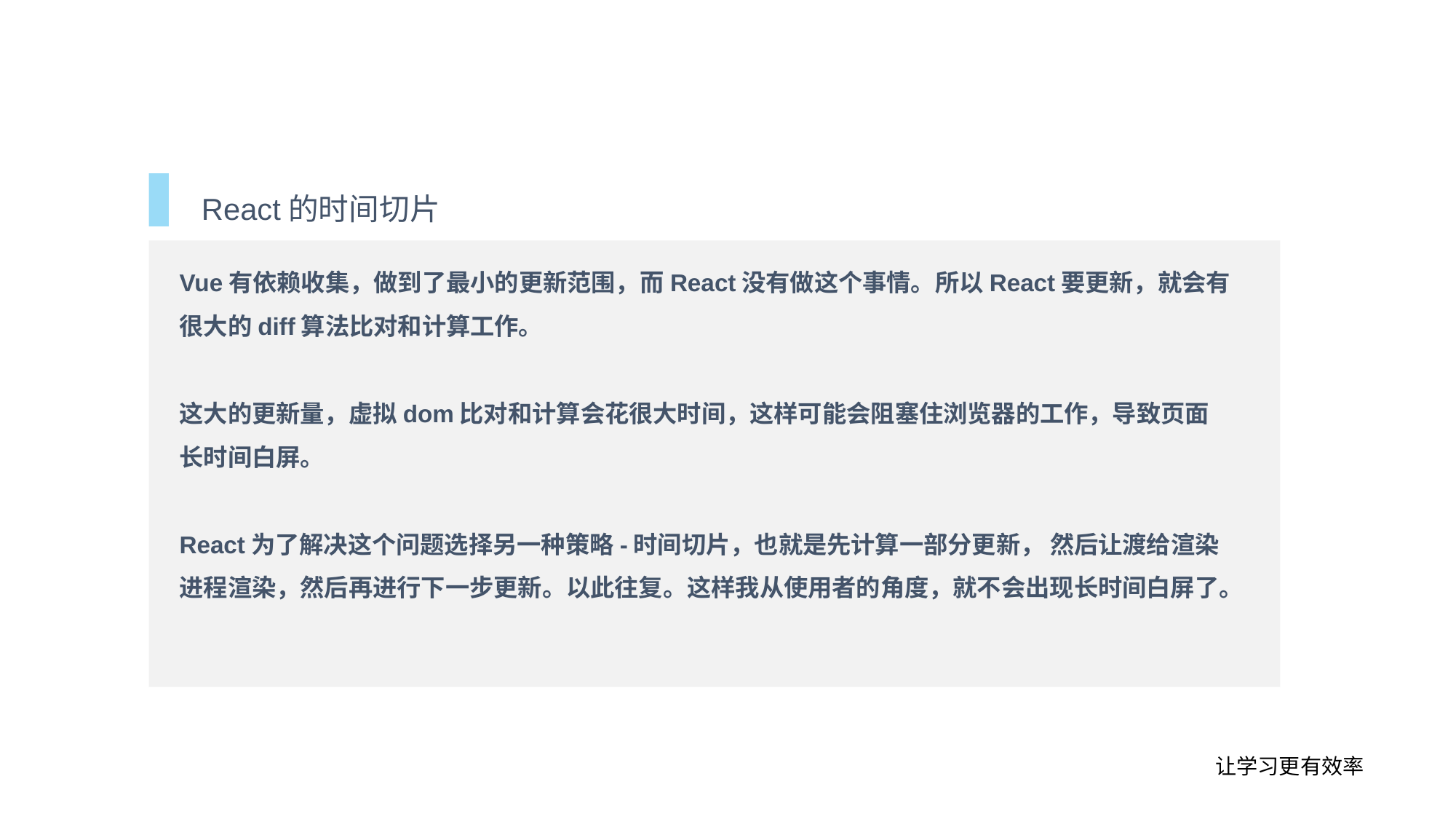

React的时间切片

Vue有依赖收集，做到了最小的更新范围，而React没有做这个事情。所以React要更新，就会有很大的diff算法比对和计算工作。

这大的更新量，虚拟dom比对和计算会花很大时间，这样可能会阻塞住浏览器的工作，导致页面长时间白屏。

React为了解决这个问题选择另一种策略-时间切片，也就是先计算一部分更新， 然后让渡给渲染进程渲染，然后再进行下一步更新。以此往复。这样我从使用者的角度，就不会出现长时间白屏了。